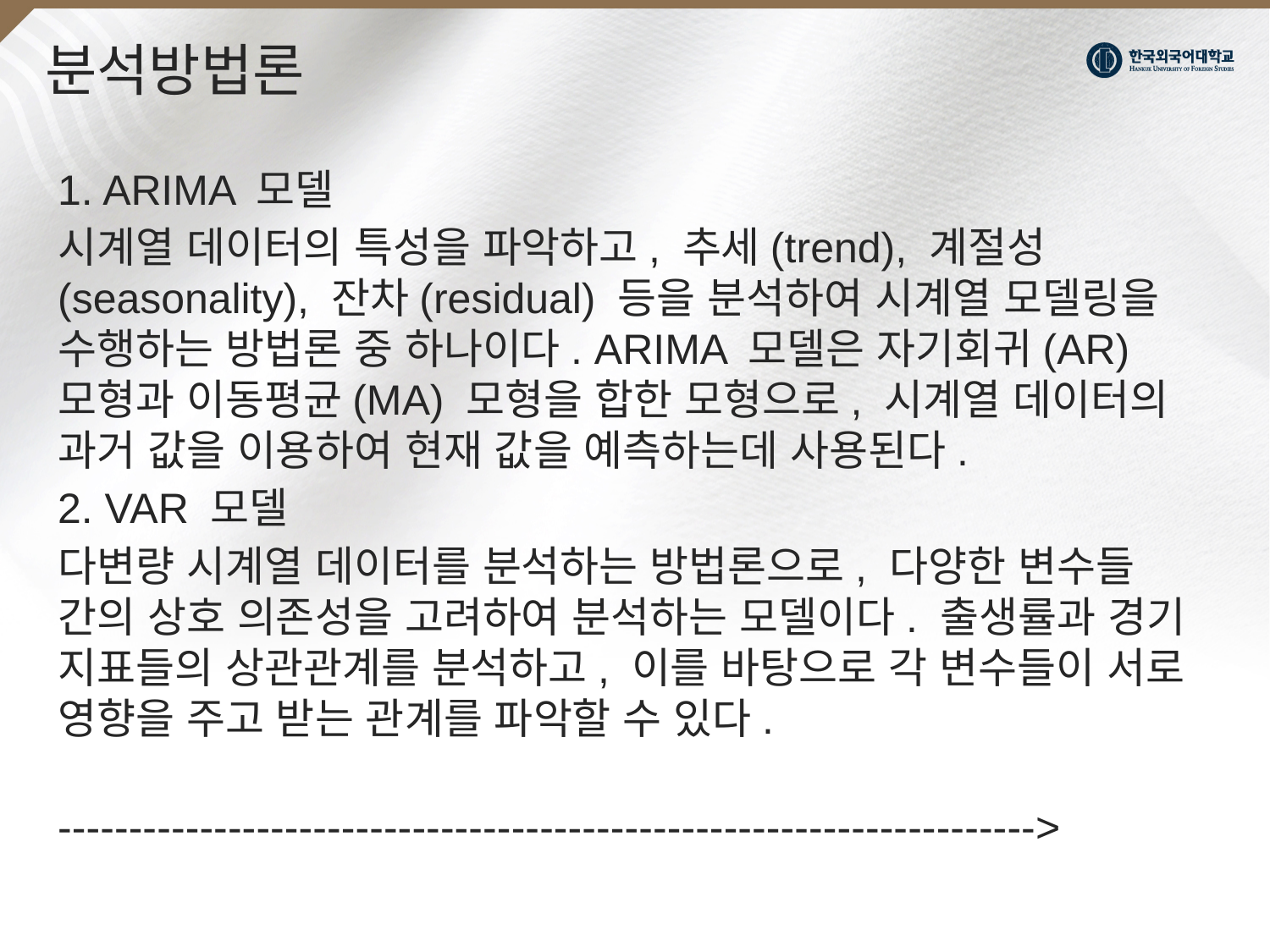

# 분석방법론
1. ARIMA 모델
시계열 데이터의 특성을 파악하고, 추세(trend), 계절성(seasonality), 잔차(residual) 등을 분석하여 시계열 모델링을 수행하는 방법론 중 하나이다. ARIMA 모델은 자기회귀(AR) 모형과 이동평균(MA) 모형을 합한 모형으로, 시계열 데이터의 과거 값을 이용하여 현재 값을 예측하는데 사용된다.
2. VAR 모델
다변량 시계열 데이터를 분석하는 방법론으로, 다양한 변수들 간의 상호 의존성을 고려하여 분석하는 모델이다. 출생률과 경기 지표들의 상관관계를 분석하고, 이를 바탕으로 각 변수들이 서로 영향을 주고 받는 관계를 파악할 수 있다.
--------------------------------------------------------------------->